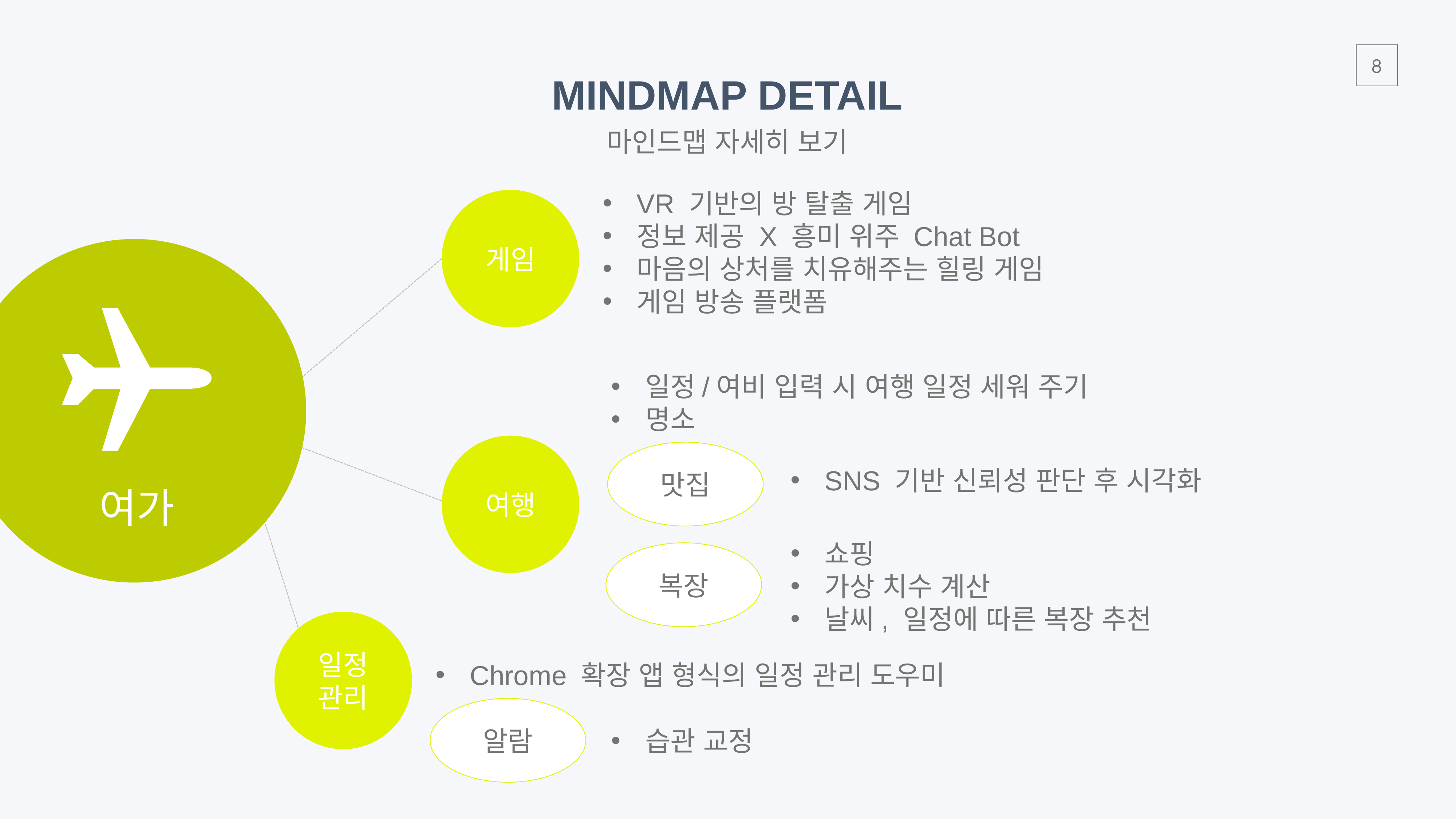

MINDMAP DETAIL
마인드맵 자세히 보기
VR 기반의 방 탈출 게임
정보 제공 X 흥미 위주 Chat Bot
마음의 상처를 치유해주는 힐링 게임
게임 방송 플랫폼
게임

여가
일정/여비 입력 시 여행 일정 세워 주기
명소
여행
맛집
SNS 기반 신뢰성 판단 후 시각화
쇼핑
가상 치수 계산
날씨, 일정에 따른 복장 추천
복장
일정 관리
Chrome 확장 앱 형식의 일정 관리 도우미
알람
습관 교정